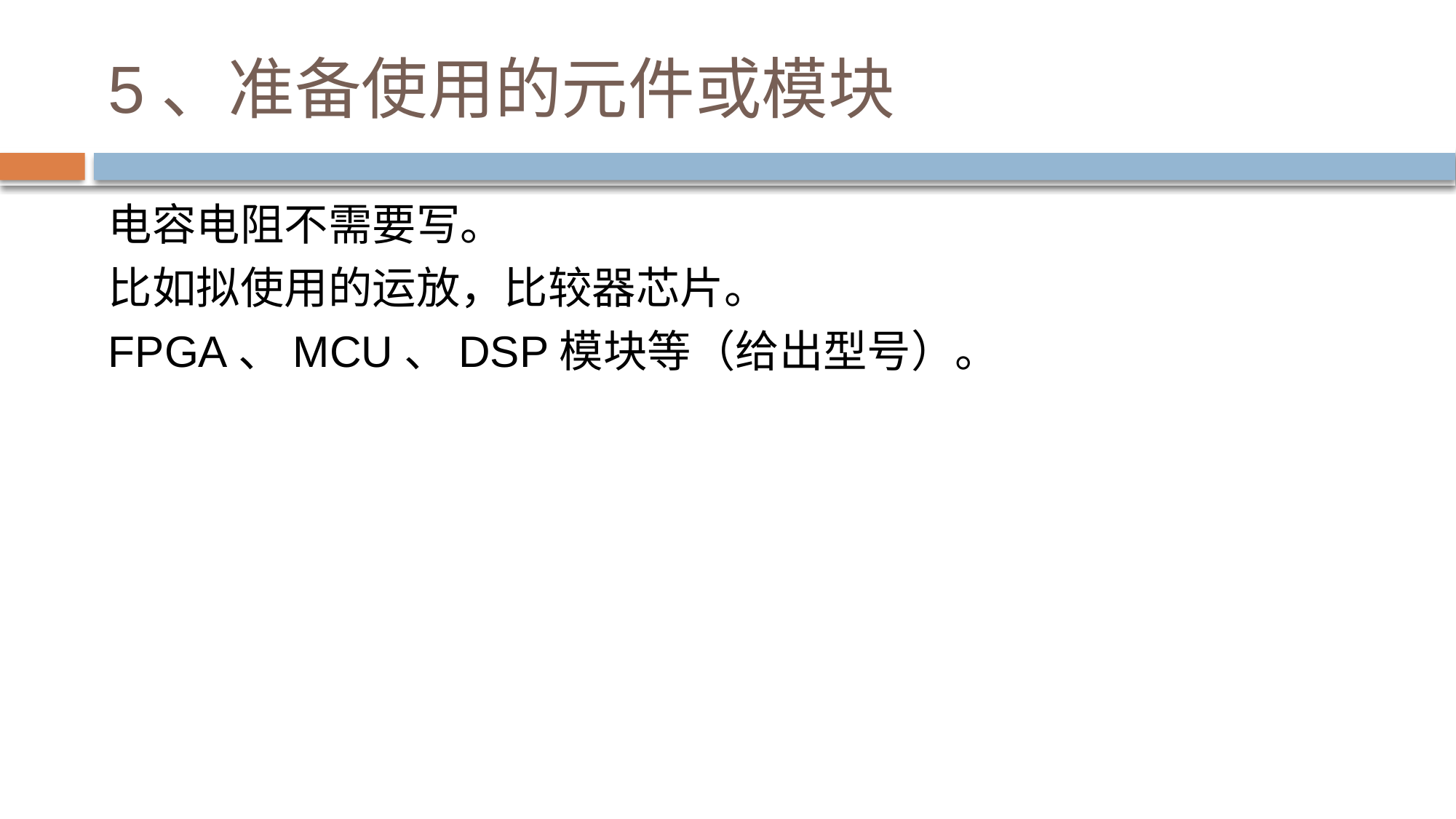

# 5、准备使用的元件或模块
电容电阻不需要写。
比如拟使用的运放，比较器芯片。
FPGA、MCU、DSP模块等（给出型号）。